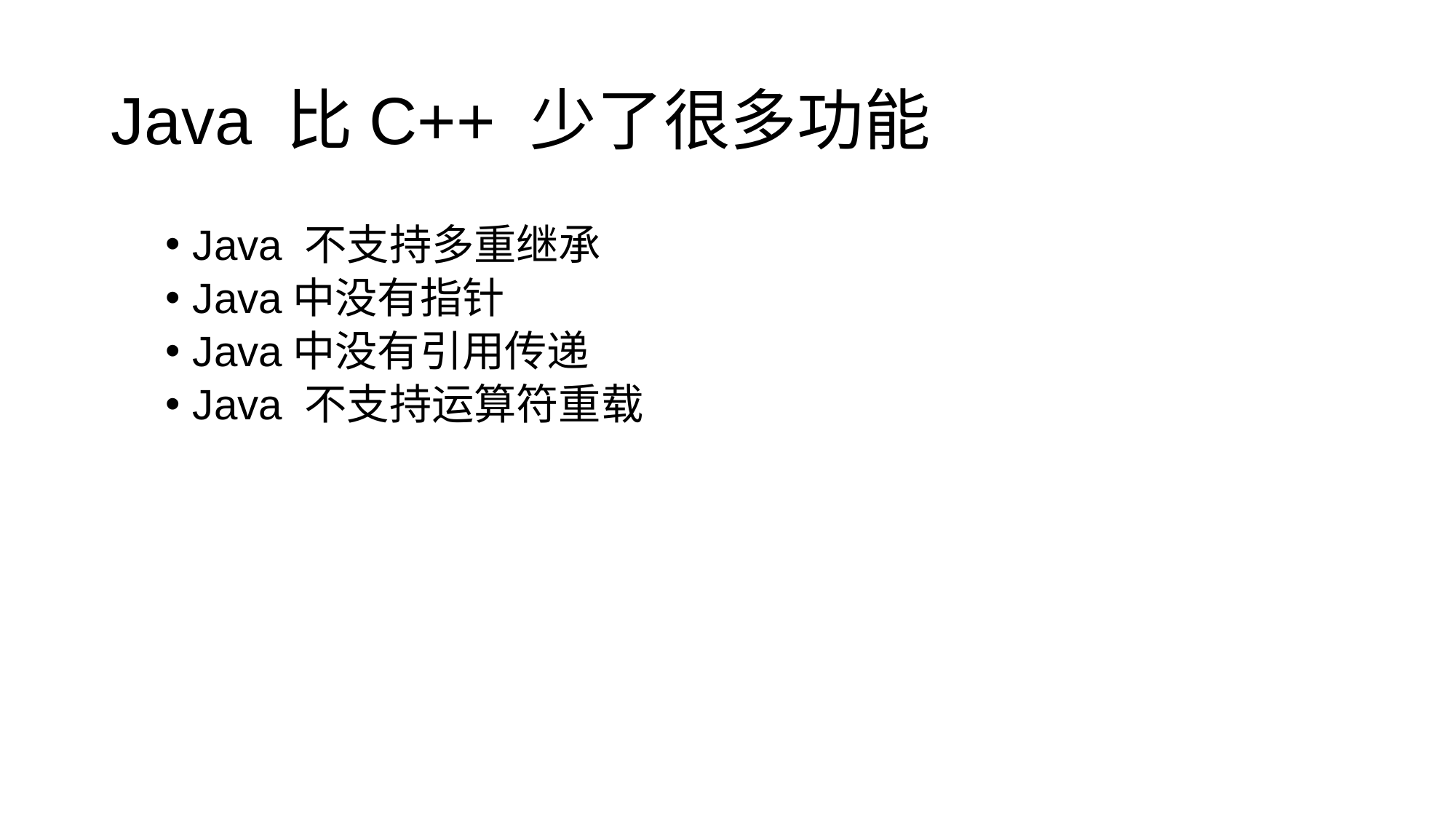

# Java 比C++ 少了很多功能
Java 不支持多重继承
Java中没有指针
Java中没有引用传递
Java 不支持运算符重载